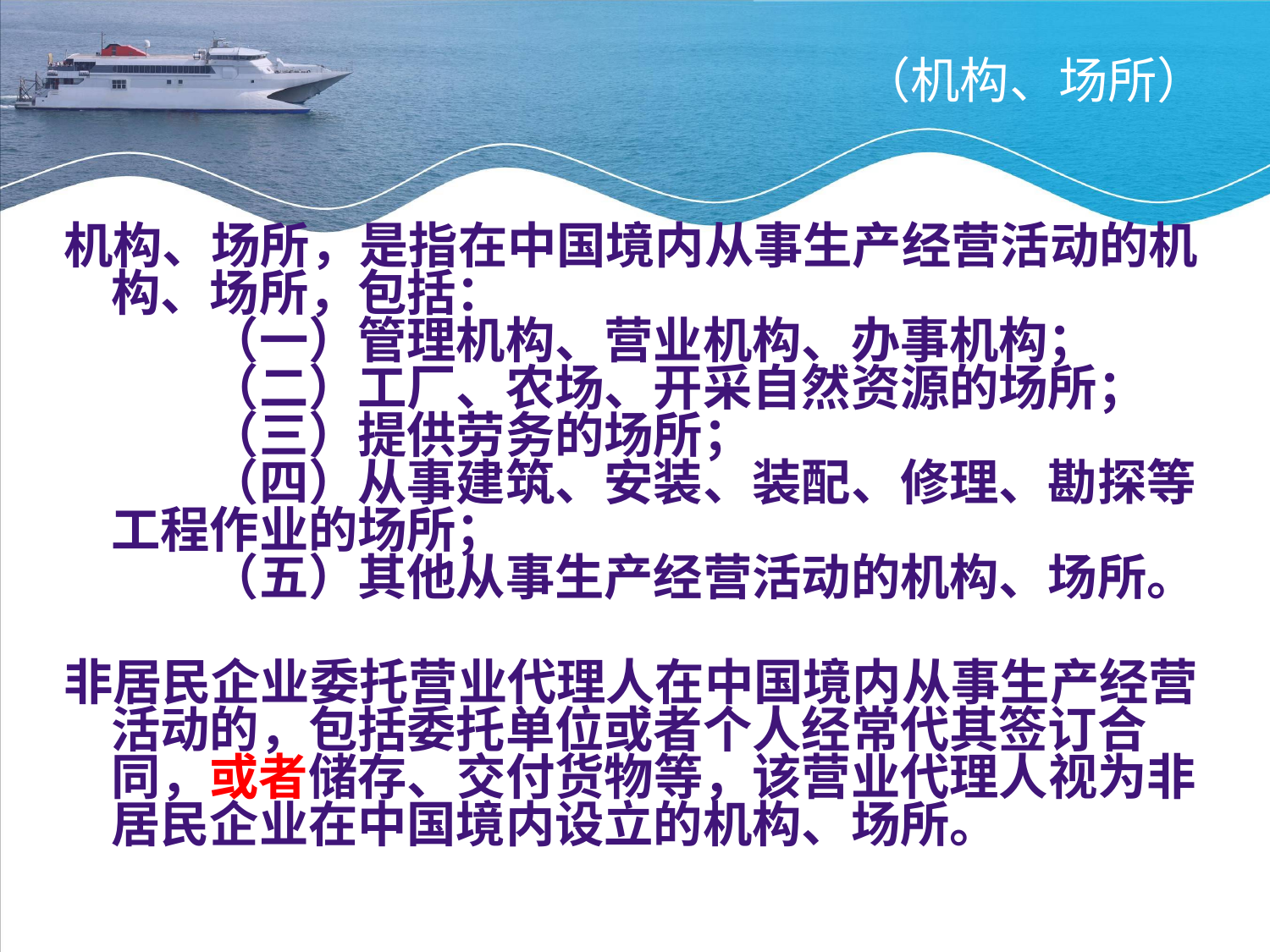

# （机构、场所）
机构、场所，是指在中国境内从事生产经营活动的机构、场所，包括：
　　（一）管理机构、营业机构、办事机构；
　　（二）工厂、农场、开采自然资源的场所；
　　（三）提供劳务的场所；
　　（四）从事建筑、安装、装配、修理、勘探等工程作业的场所；
　　（五）其他从事生产经营活动的机构、场所。
非居民企业委托营业代理人在中国境内从事生产经营活动的，包括委托单位或者个人经常代其签订合同，或者储存、交付货物等，该营业代理人视为非居民企业在中国境内设立的机构、场所。